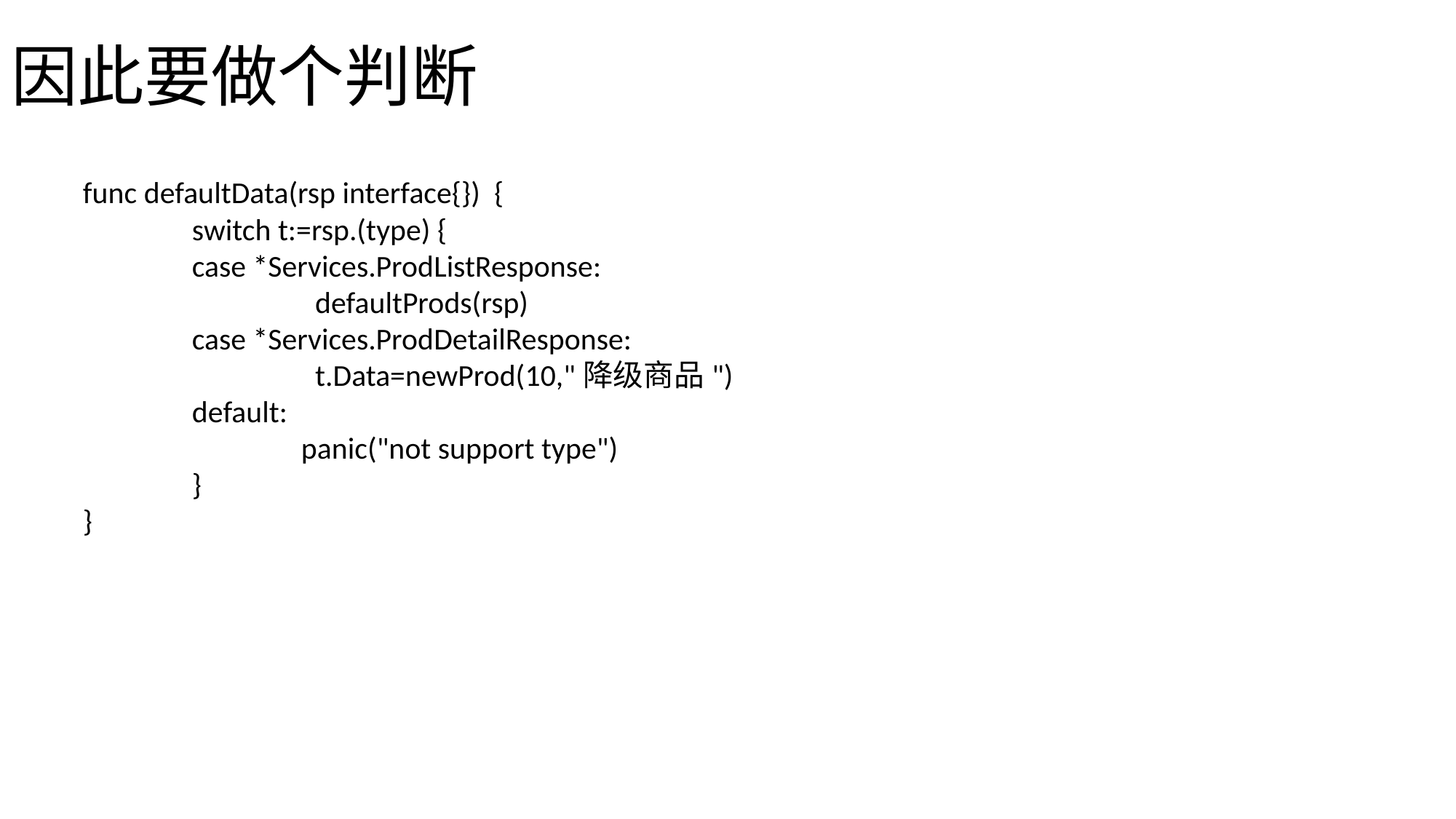

# 因此要做个判断
func defaultData(rsp interface{})  {
	switch t:=rsp.(type) {
	case *Services.ProdListResponse:
		  defaultProds(rsp)
	case *Services.ProdDetailResponse:
		  t.Data=newProd(10,"降级商品")
	default:
		panic("not support type")
	}
}